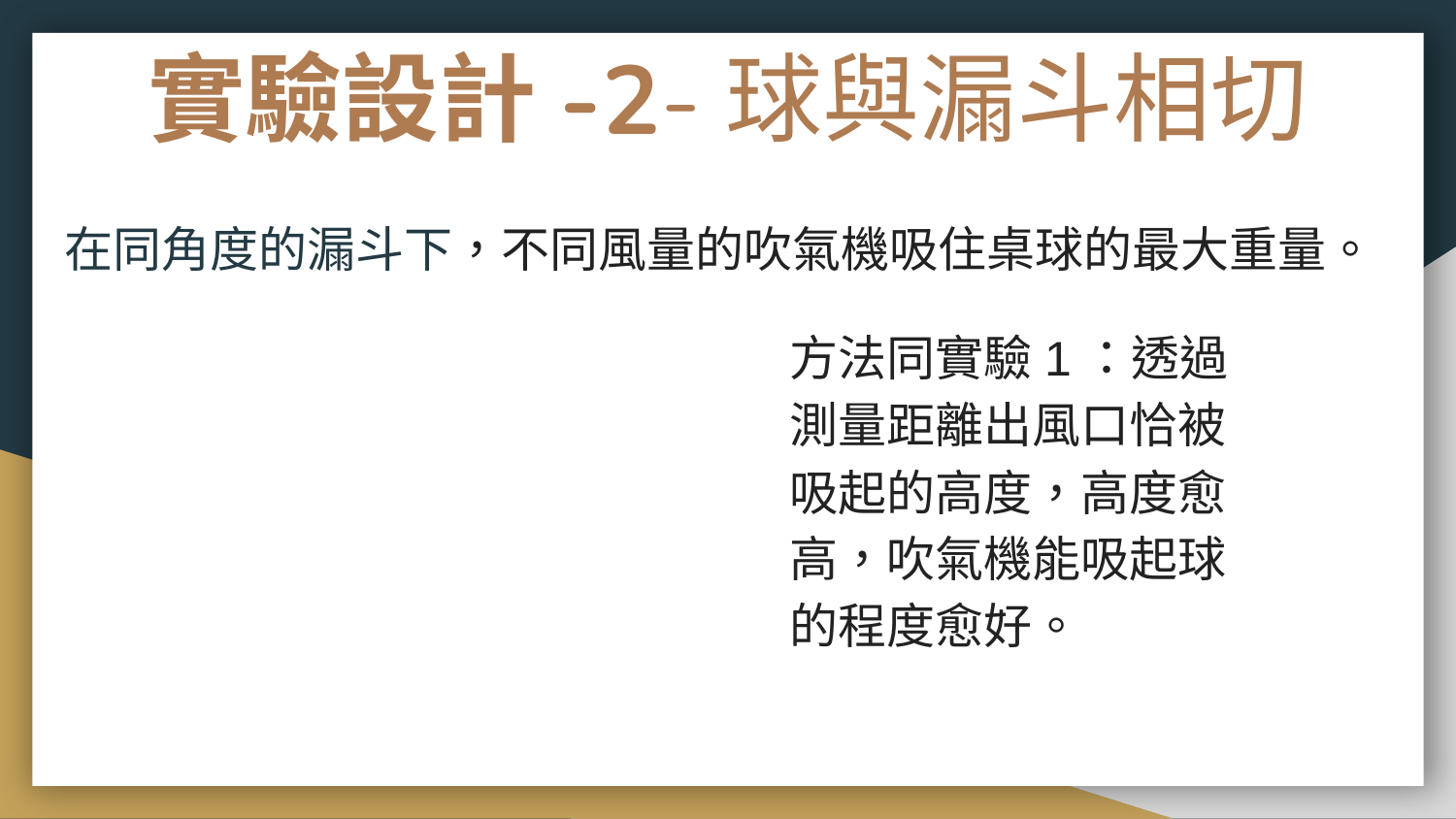

# 實驗設計-2-球與漏斗相切

在同角度的漏斗下，不同風量的吹氣機吸住桌球的最大重量。

方法同實驗1：透過測量距離出風口恰被吸起的高度，高度愈高，吹氣機能吸起球的程度愈好。